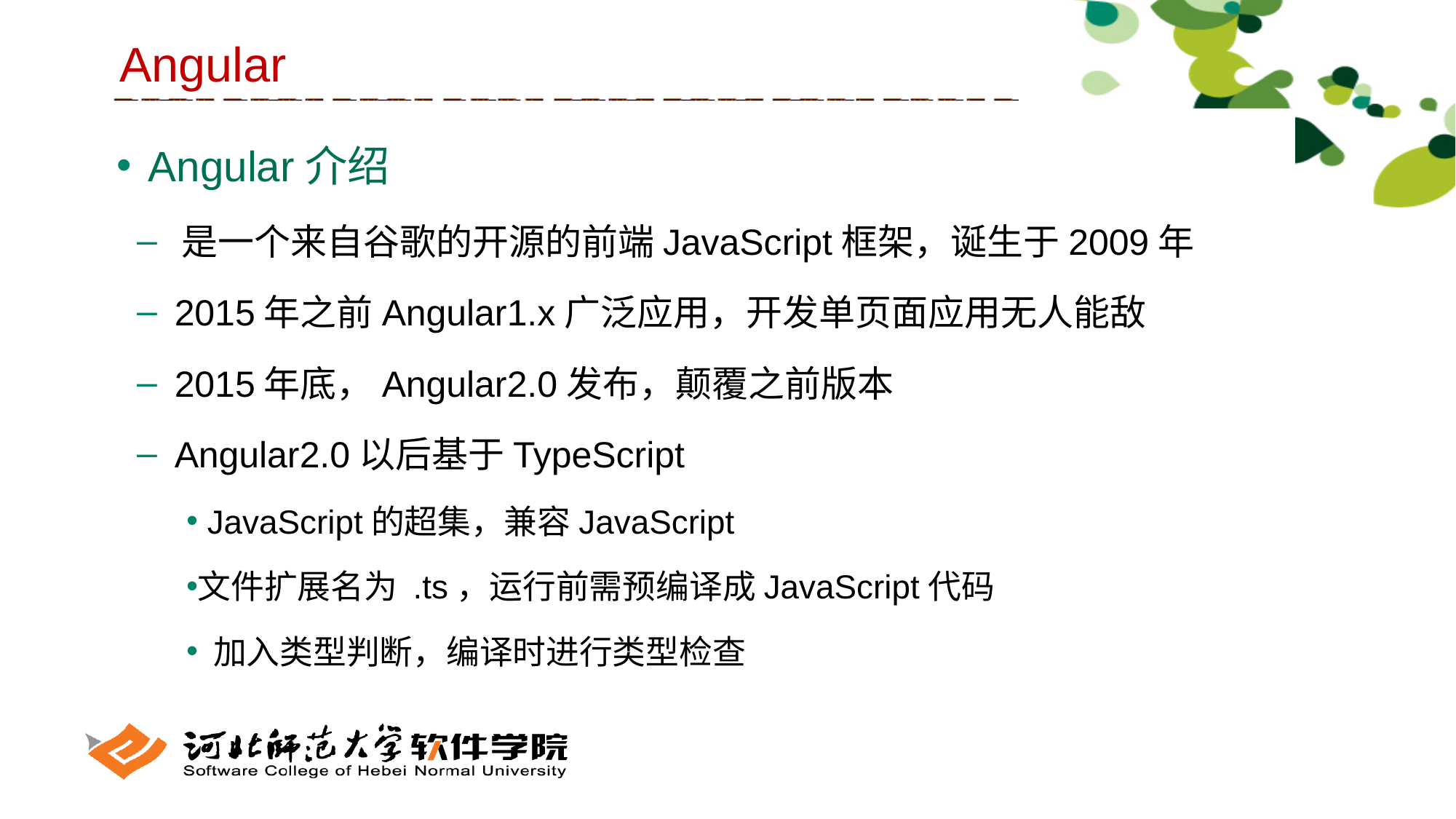

Angular
 Angular介绍
 是一个来自谷歌的开源的前端JavaScript框架，诞生于2009年
 2015年之前Angular1.x广泛应用，开发单页面应用无人能敌
 2015年底，Angular2.0发布，颠覆之前版本
 Angular2.0以后基于TypeScript
 JavaScript的超集，兼容JavaScript
文件扩展名为 .ts，运行前需预编译成JavaScript代码
 加入类型判断，编译时进行类型检查